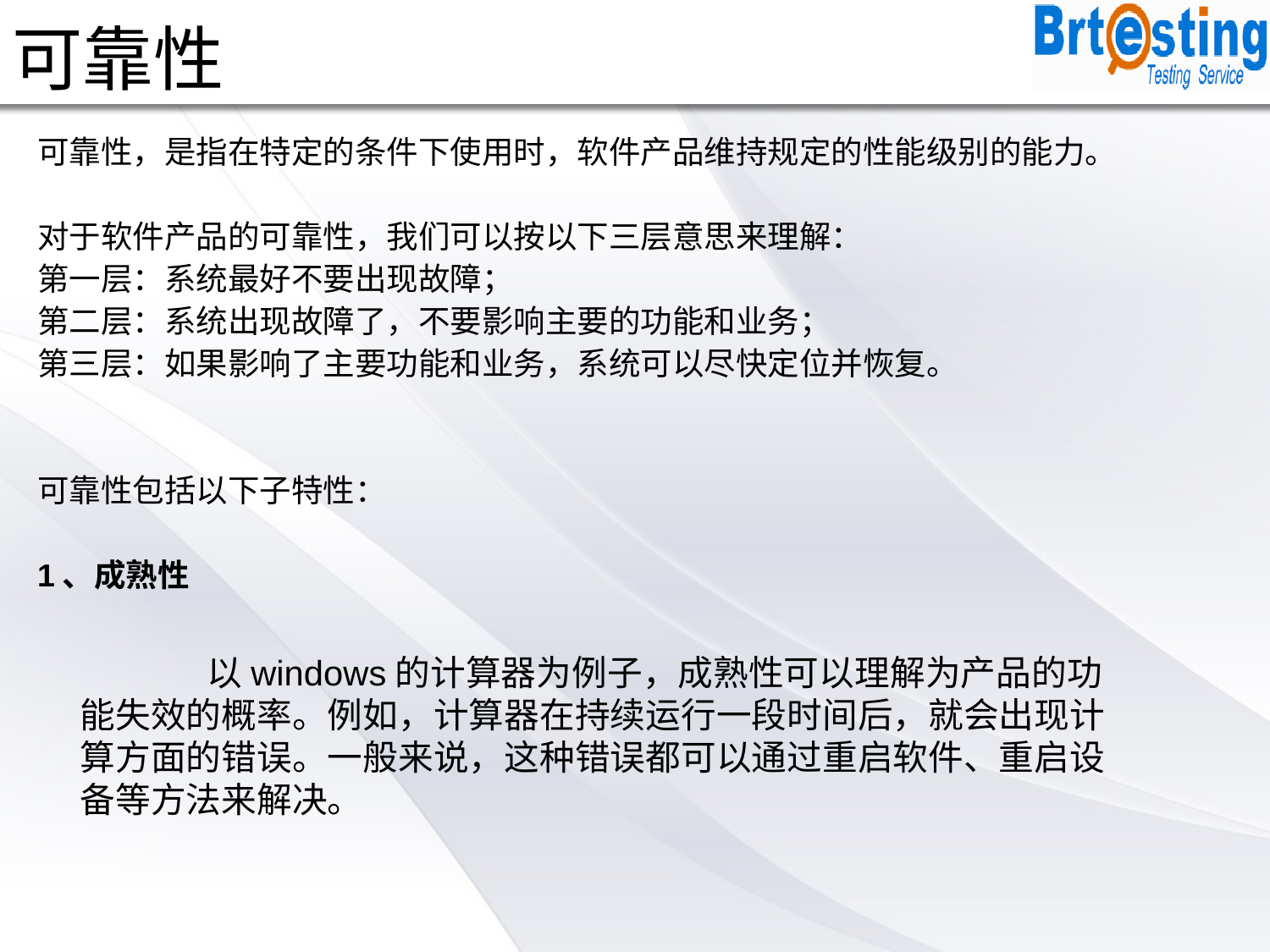

# 可靠性
可靠性，是指在特定的条件下使用时，软件产品维持规定的性能级别的能力。

对于软件产品的可靠性，我们可以按以下三层意思来理解：
第一层：系统最好不要出现故障；
第二层：系统出现故障了，不要影响主要的功能和业务；
第三层：如果影响了主要功能和业务，系统可以尽快定位并恢复。

可靠性包括以下子特性：

1、成熟性

		以windows的计算器为例子，成熟性可以理解为产品的功能失效的概率。例如，计算器在持续运行一段时间后，就会出现计算方面的错误。一般来说，这种错误都可以通过重启软件、重启设备等方法来解决。